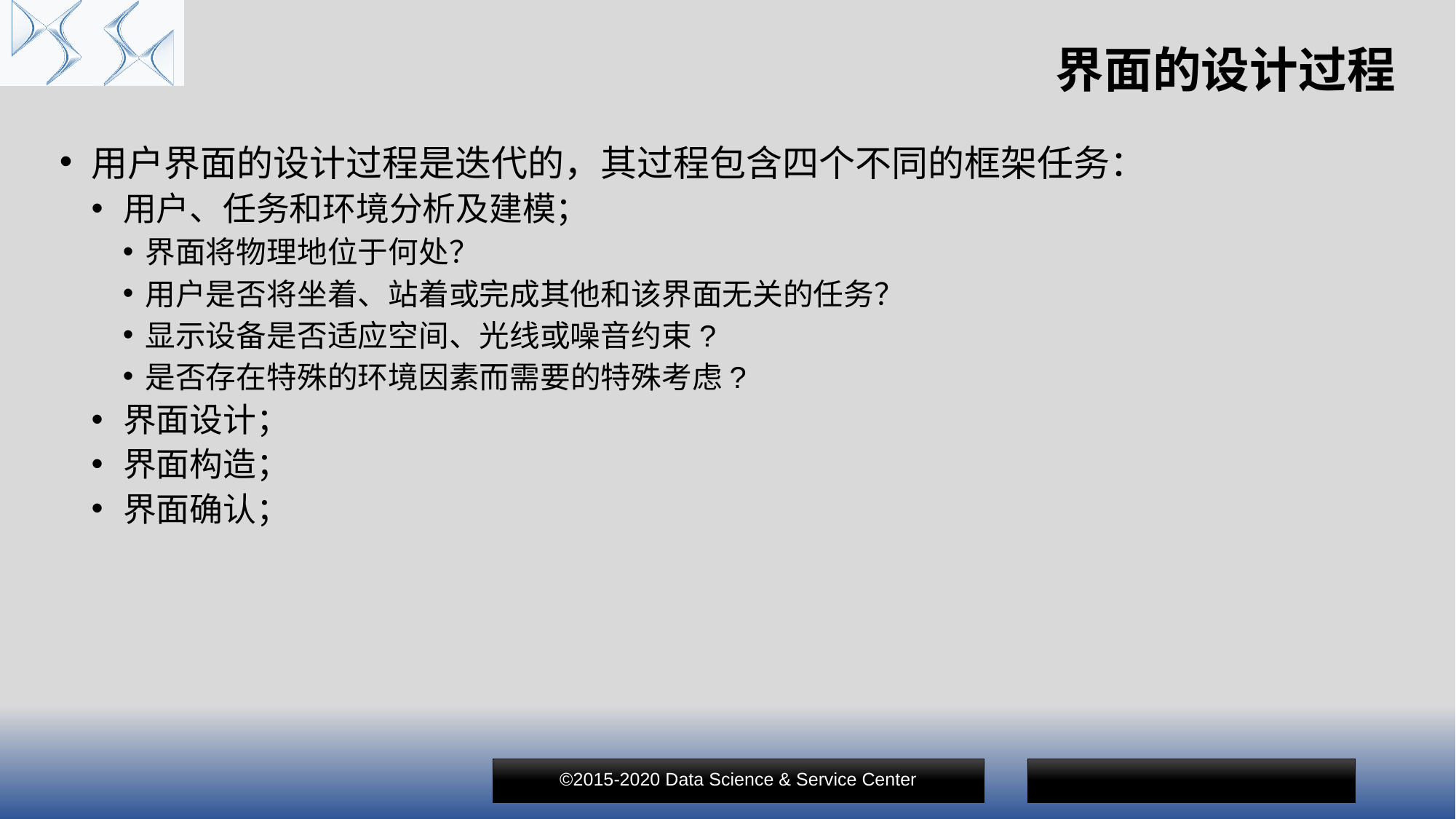

# 界面的设计过程
用户界面的设计过程是迭代的，其过程包含四个不同的框架任务：
用户、任务和环境分析及建模；
界面将物理地位于何处？
用户是否将坐着、站着或完成其他和该界面无关的任务？
显示设备是否适应空间、光线或噪音约束?
是否存在特殊的环境因素而需要的特殊考虑?
界面设计；
界面构造；
界面确认；

©2015-2020 Data Science & Service Center
55